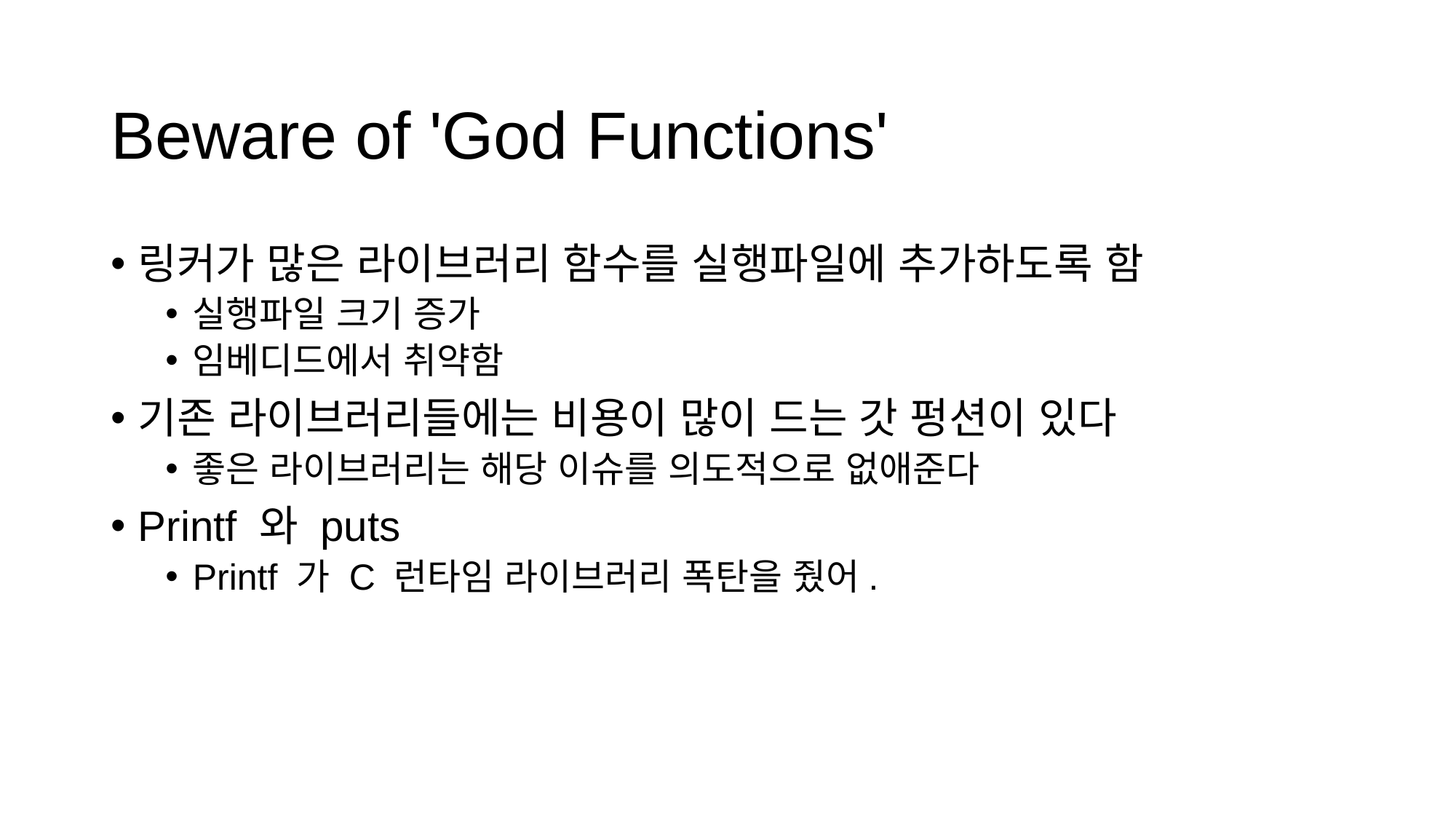

# Beware of 'God Functions'
링커가 많은 라이브러리 함수를 실행파일에 추가하도록 함
실행파일 크기 증가
임베디드에서 취약함
기존 라이브러리들에는 비용이 많이 드는 갓 펑션이 있다
좋은 라이브러리는 해당 이슈를 의도적으로 없애준다
Printf 와 puts
Printf 가 C 런타임 라이브러리 폭탄을 줬어.